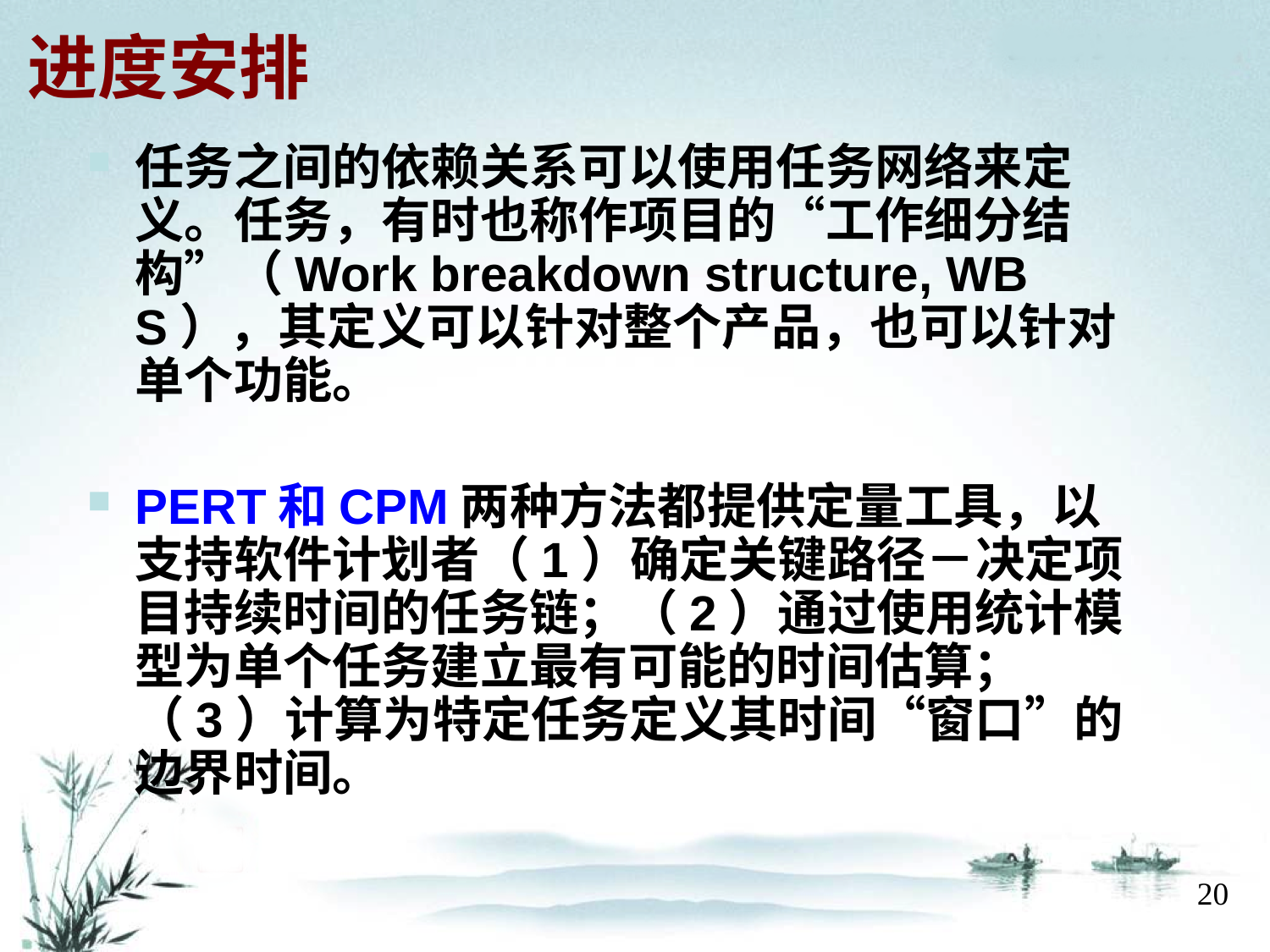

# 进度安排
任务之间的依赖关系可以使用任务网络来定义。任务，有时也称作项目的“工作细分结构”（Work breakdown structure, WBS），其定义可以针对整个产品，也可以针对单个功能。

PERT和CPM两种方法都提供定量工具，以支持软件计划者（1）确定关键路径－决定项目持续时间的任务链；（2）通过使用统计模型为单个任务建立最有可能的时间估算；（3）计算为特定任务定义其时间“窗口”的边界时间。
20